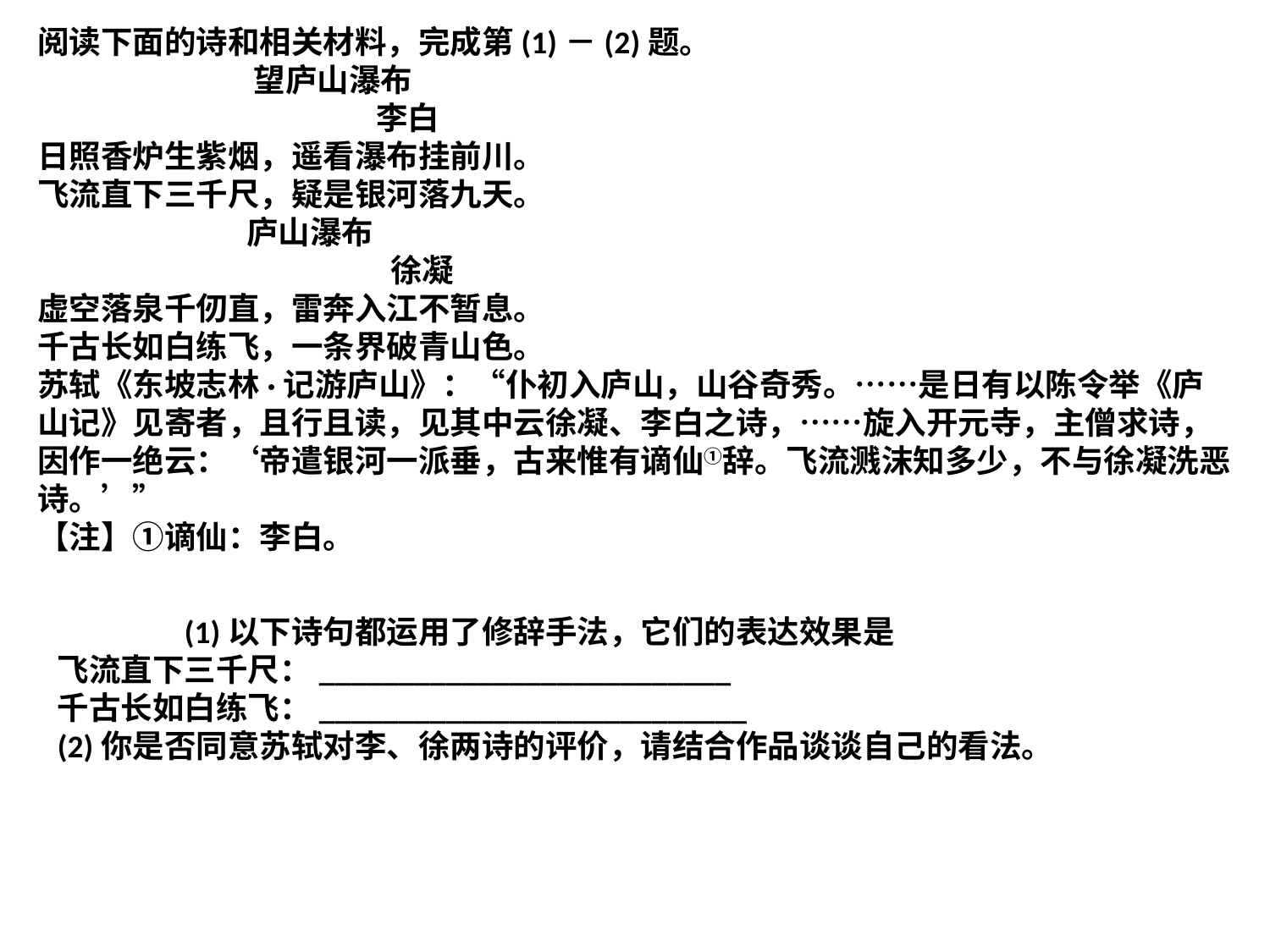

阅读下面的诗和相关材料，完成第(1)－(2)题。
                             望庐山瀑布
                                              李白
日照香炉生紫烟，遥看瀑布挂前川。
飞流直下三千尺，疑是银河落九天。
                            庐山瀑布
                                                徐凝
虚空落泉千仞直，雷奔入江不暂息。
千古长如白练飞，一条界破青山色。
苏轼《东坡志林·记游庐山》：“仆初入庐山，山谷奇秀。……是日有以陈令举《庐山记》见寄者，且行且读，见其中云徐凝、李白之诗，……旋入开元寺，主僧求诗，因作一绝云：‘帝遣银河一派垂，古来惟有谪仙①辞。飞流溅沫知多少，不与徐凝洗恶诗。’”
【注】①谪仙：李白。

	(1)以下诗句都运用了修辞手法，它们的表达效果是
飞流直下三千尺：__________________________
千古长如白练飞：___________________________
(2)你是否同意苏轼对李、徐两诗的评价，请结合作品谈谈自己的看法。